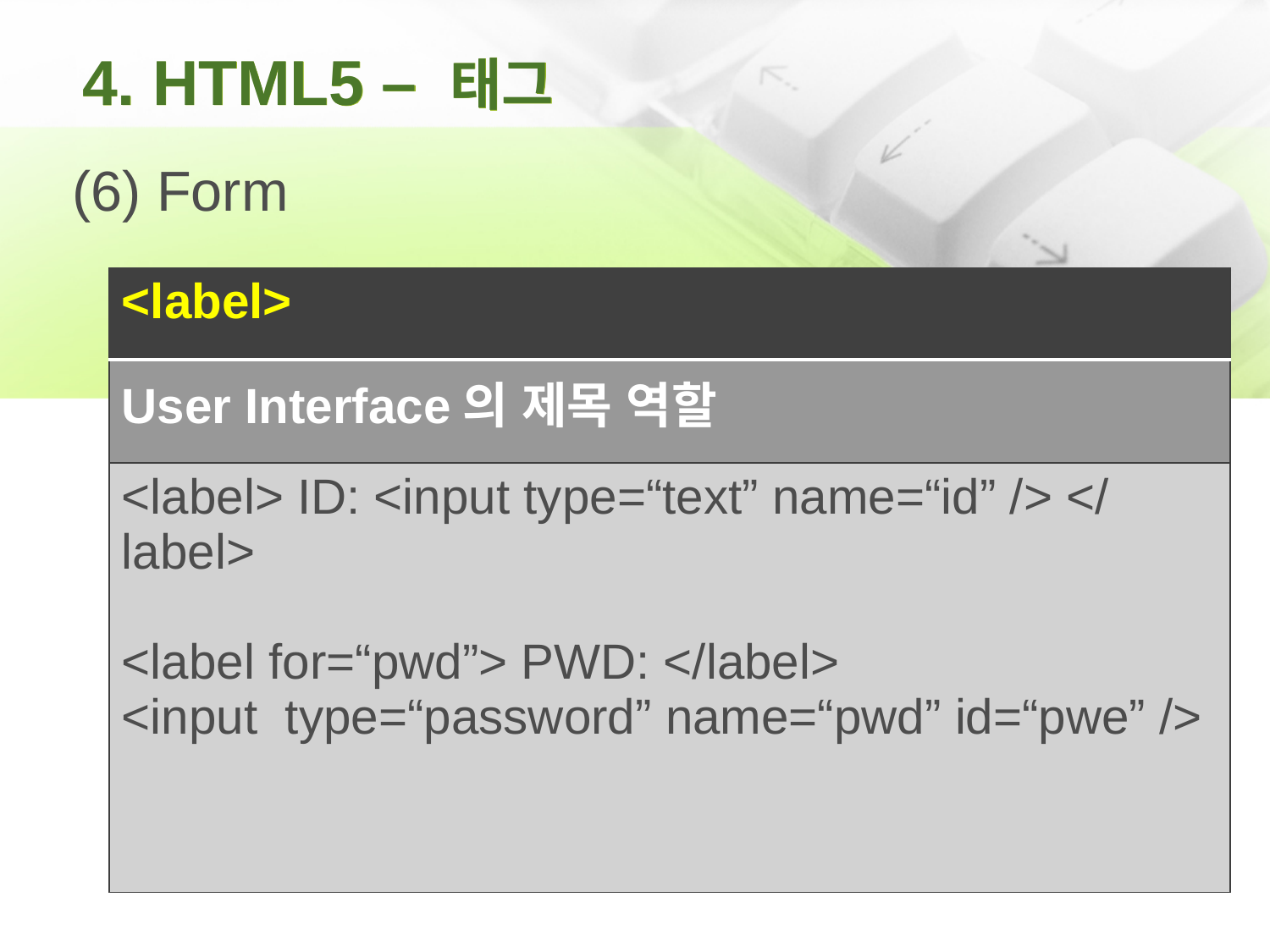

# 4. HTML5 – 태그
(6) Form

| <label> |
| --- |
| User Interface의 제목 역할 |
| <label> ID: <input type=“text” name=“id” /> </label> <label for=“pwd”> PWD: </label> <input type=“password” name=“pwd” id=“pwe” /> |